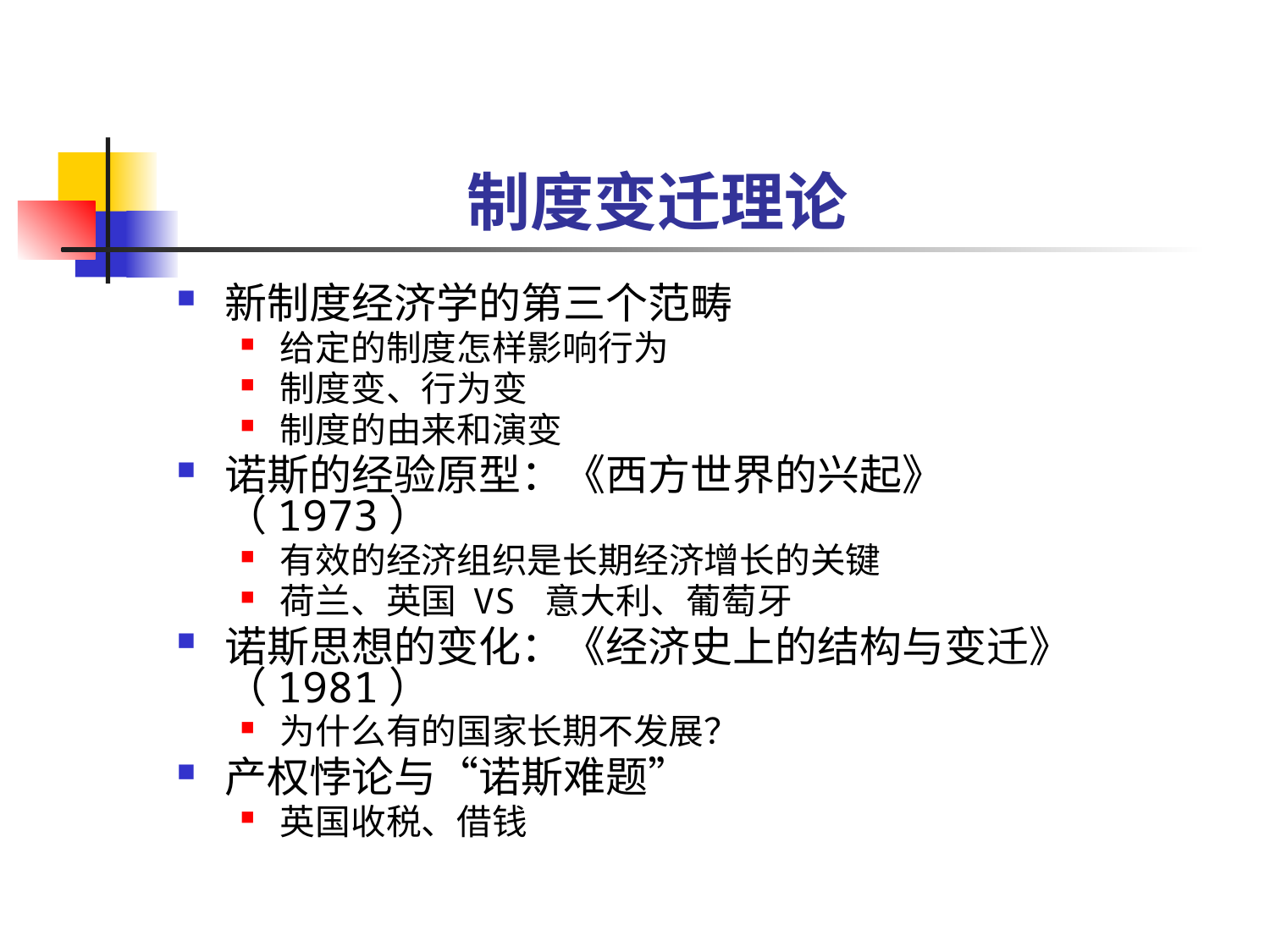

# 制度变迁理论
新制度经济学的第三个范畴
给定的制度怎样影响行为
制度变、行为变
制度的由来和演变
诺斯的经验原型：《西方世界的兴起》（1973）
有效的经济组织是长期经济增长的关键
荷兰、英国 VS 意大利、葡萄牙
诺斯思想的变化：《经济史上的结构与变迁》（1981）
为什么有的国家长期不发展？
产权悖论与“诺斯难题”
英国收税、借钱